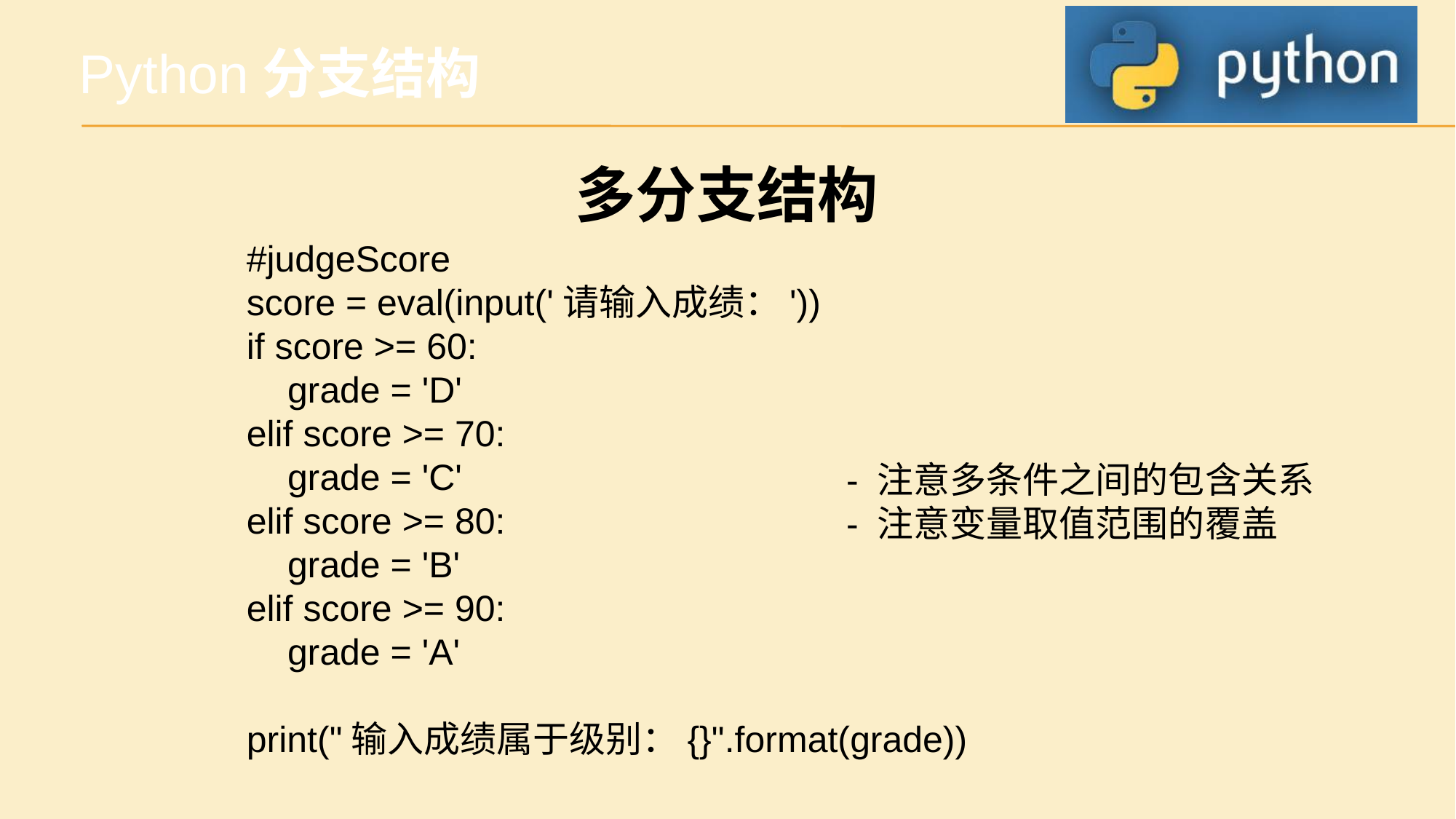

Python分支结构
多分支结构
#judgeScore
score = eval(input('请输入成绩：'))
if score >= 60:
    grade = 'D'
elif score >= 70:
    grade = 'C'
elif score >= 80:
    grade = 'B'
elif score >= 90:
    grade = 'A'

print("输入成绩属于级别：{}".format(grade))
- 注意多条件之间的包含关系
- 注意变量取值范围的覆盖